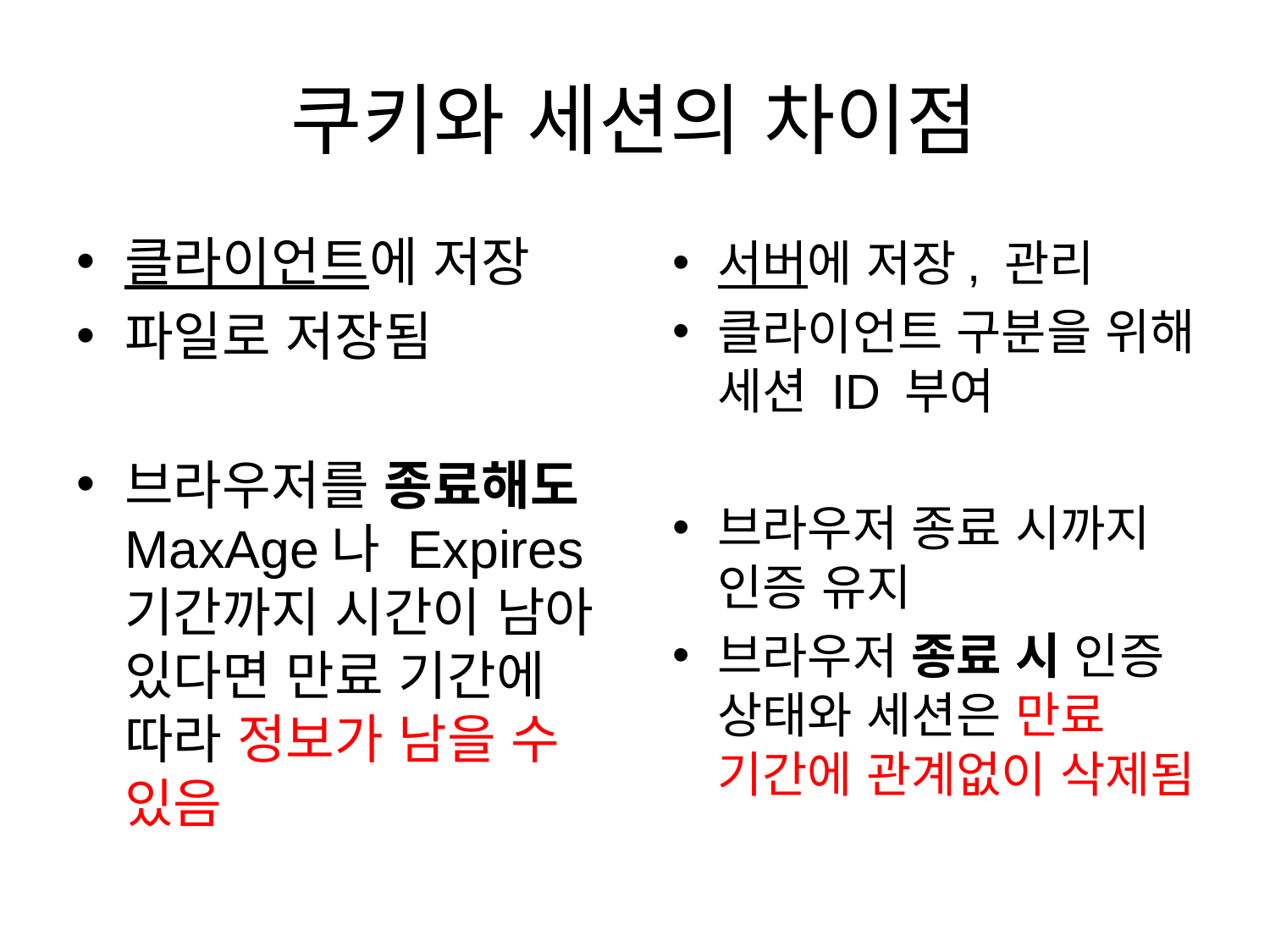

# 쿠키와 세션의 차이점
클라이언트에 저장
파일로 저장됨

브라우저를 종료해도 MaxAge나 Expires 기간까지 시간이 남아 있다면 만료 기간에 따라 정보가 남을 수 있음
서버에 저장, 관리
클라이언트 구분을 위해 세션 ID 부여

브라우저 종료 시까지 인증 유지
브라우저 종료 시 인증 상태와 세션은 만료 기간에 관계없이 삭제됨